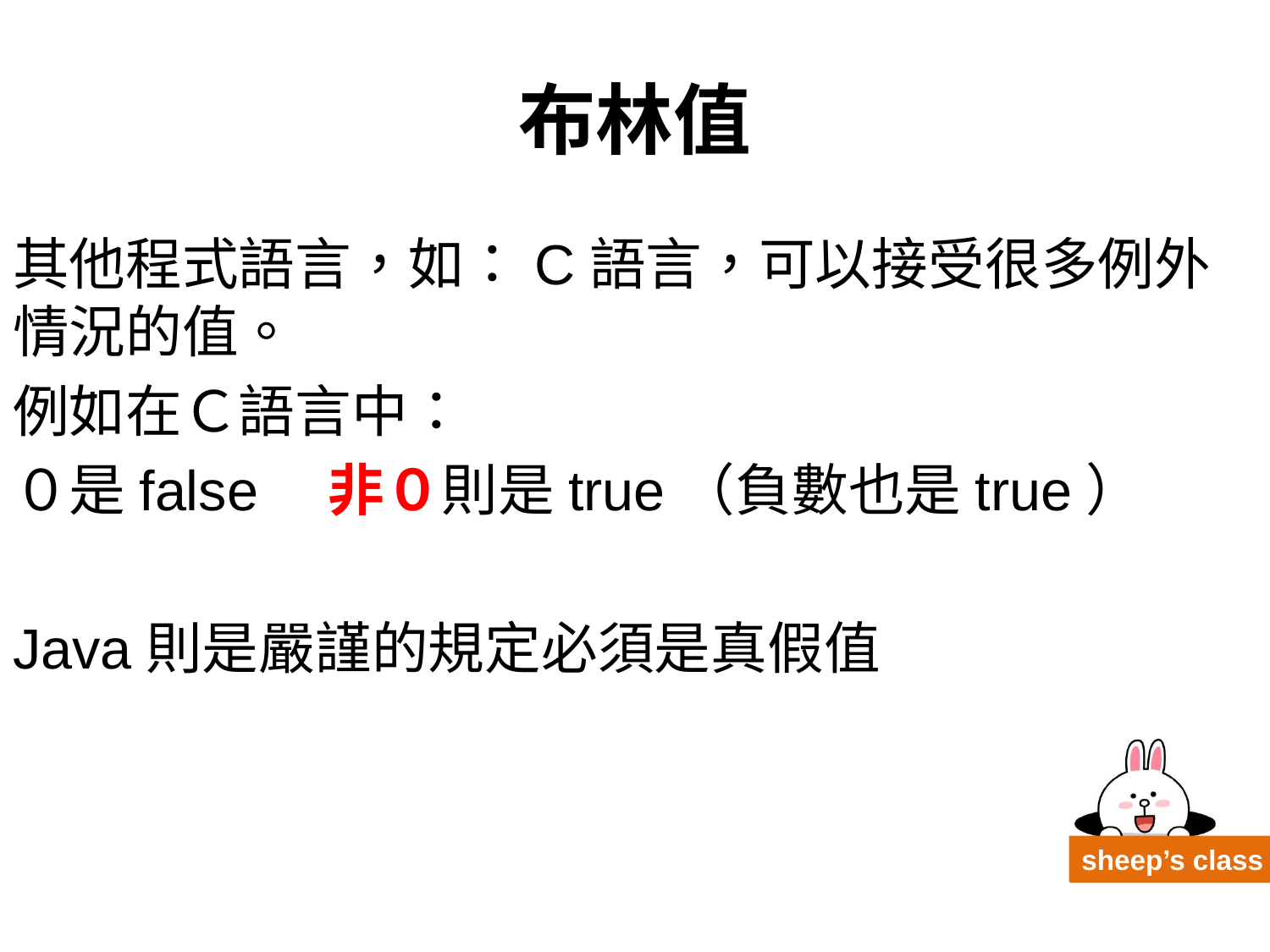

# 布林值
其他程式語言，如：C語言，可以接受很多例外情況的值。
例如在Ｃ語言中：
０是false　非０則是true（負數也是true）

Java則是嚴謹的規定必須是真假值